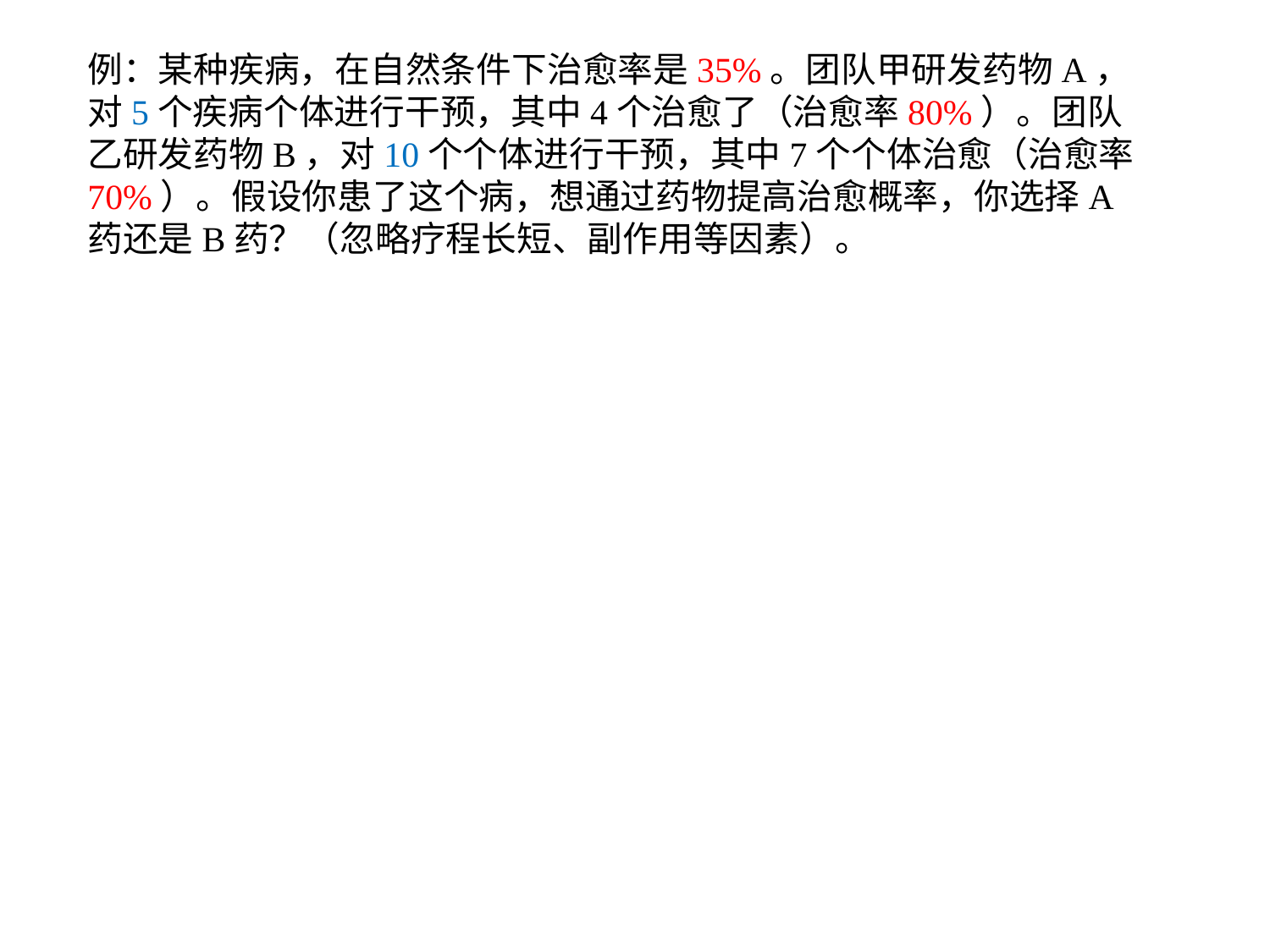

例：某种疾病，在自然条件下治愈率是35%。团队甲研发药物A，对5个疾病个体进行干预，其中4个治愈了（治愈率80%）。团队乙研发药物B，对10个个体进行干预，其中7个个体治愈（治愈率70%）。假设你患了这个病，想通过药物提高治愈概率，你选择A药还是B药？（忽略疗程长短、副作用等因素）。